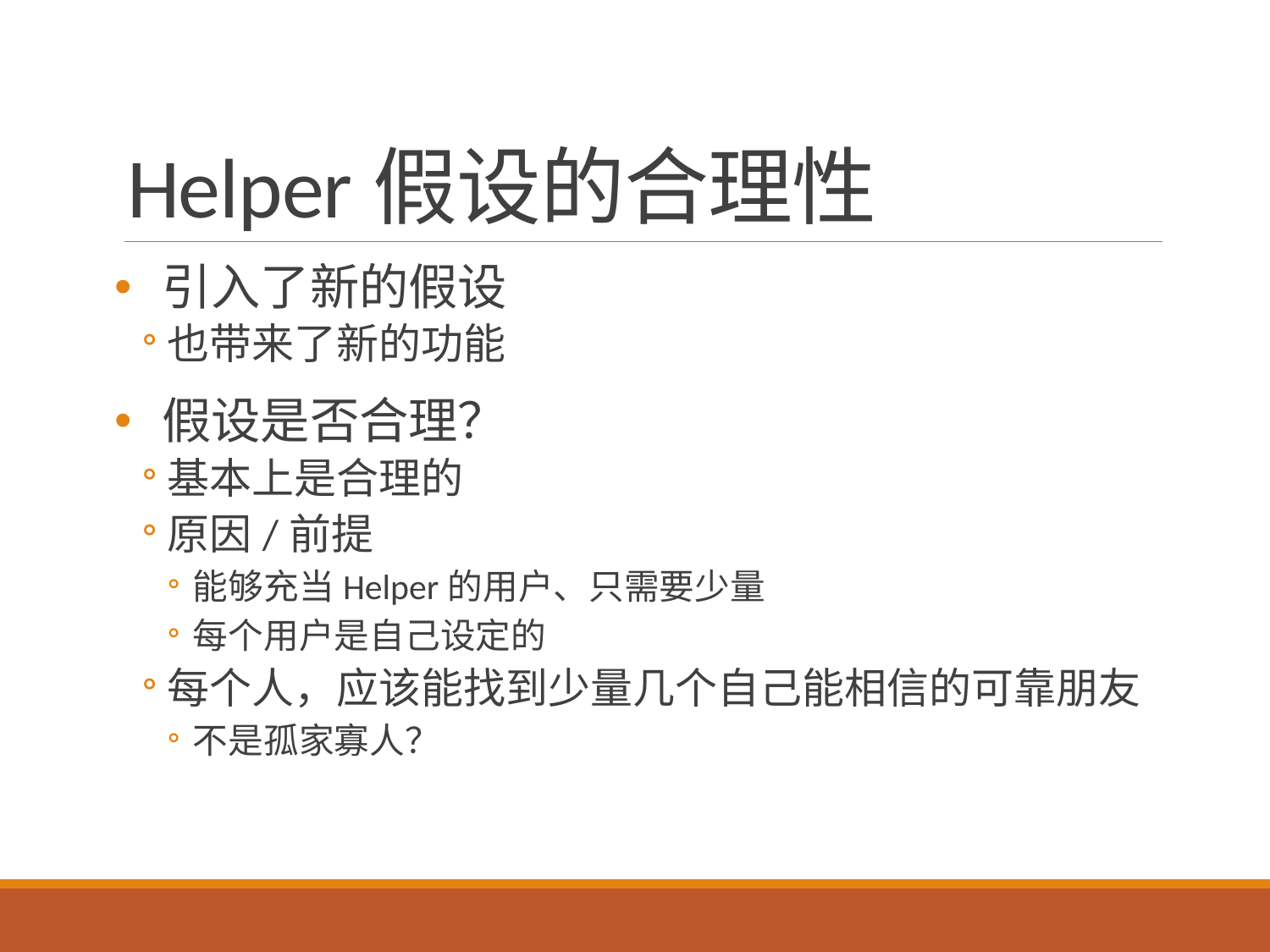

# Helper假设的合理性
引入了新的假设
也带来了新的功能
假设是否合理？
基本上是合理的
原因/前提
能够充当Helper的用户、只需要少量
每个用户是自己设定的
每个人，应该能找到少量几个自己能相信的可靠朋友
不是孤家寡人？